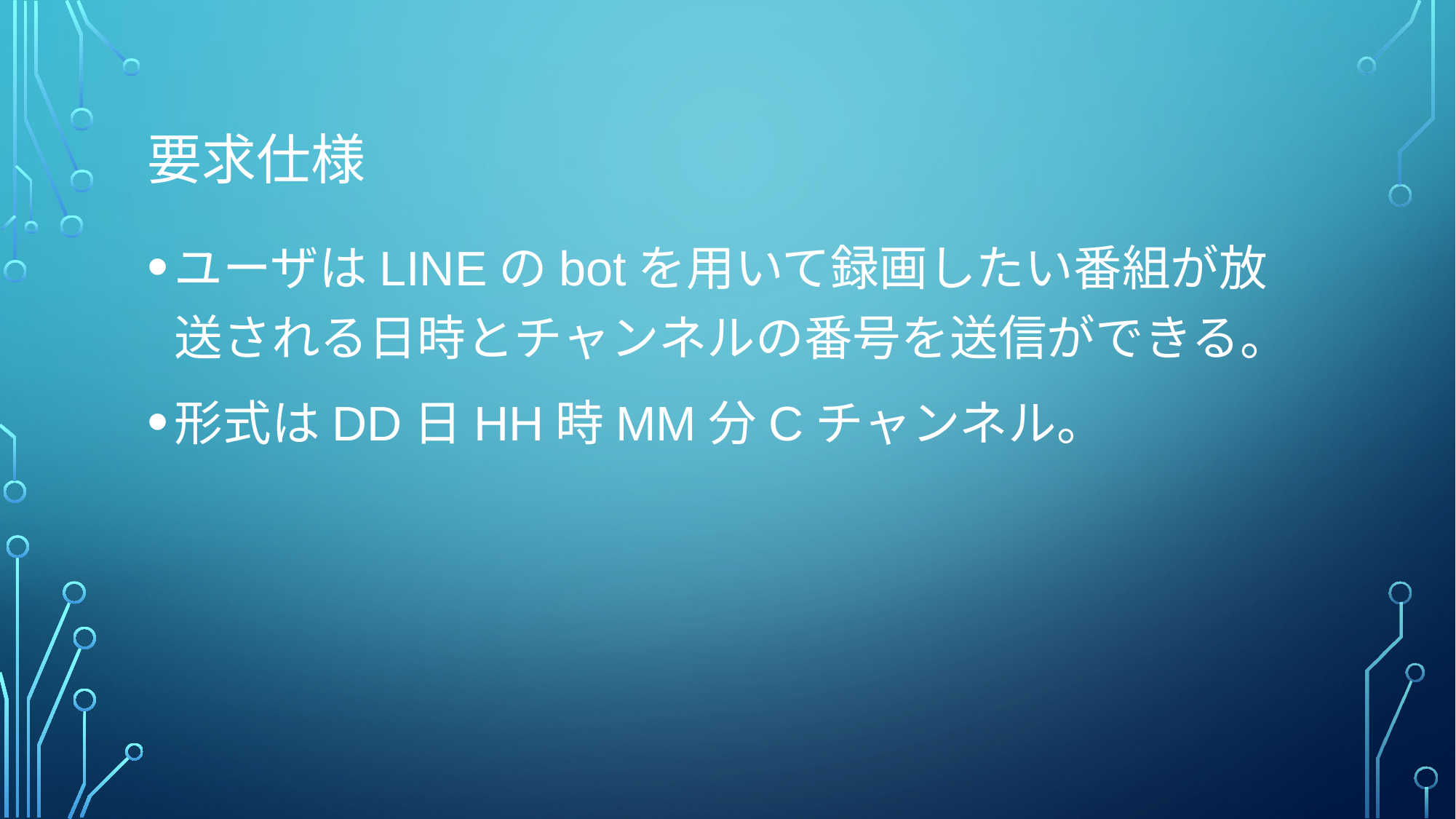

# 要求仕様
ユーザはLINEのbotを用いて録画したい番組が放送される日時とチャンネルの番号を送信ができる。
形式はDD日HH時MM分Cチャンネル。